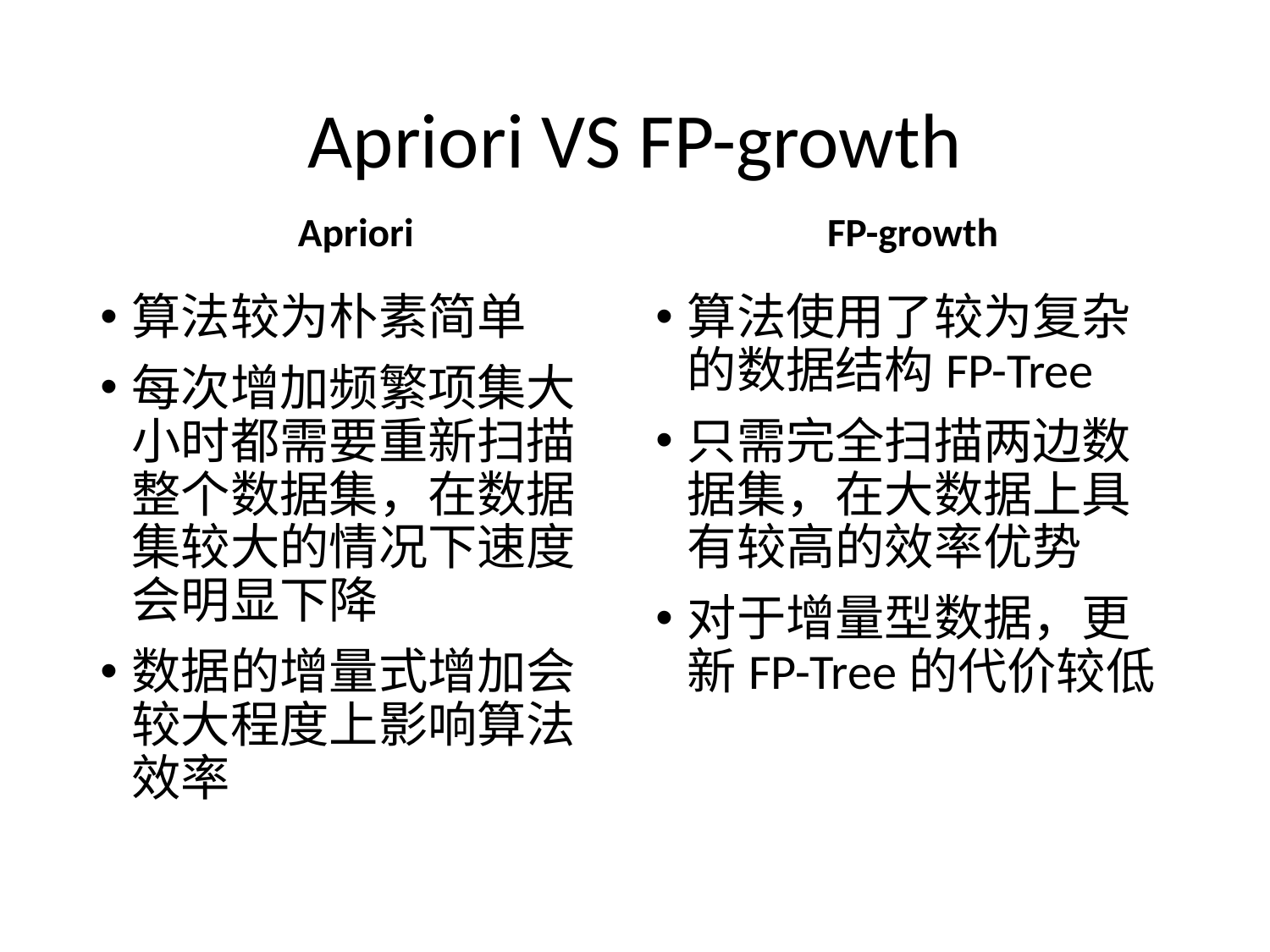

# Apriori VS FP-growth
Apriori
FP-growth
算法较为朴素简单
每次增加频繁项集大小时都需要重新扫描整个数据集，在数据集较大的情况下速度会明显下降
数据的增量式增加会较大程度上影响算法效率
算法使用了较为复杂的数据结构FP-Tree
只需完全扫描两边数据集，在大数据上具有较高的效率优势
对于增量型数据，更新FP-Tree的代价较低